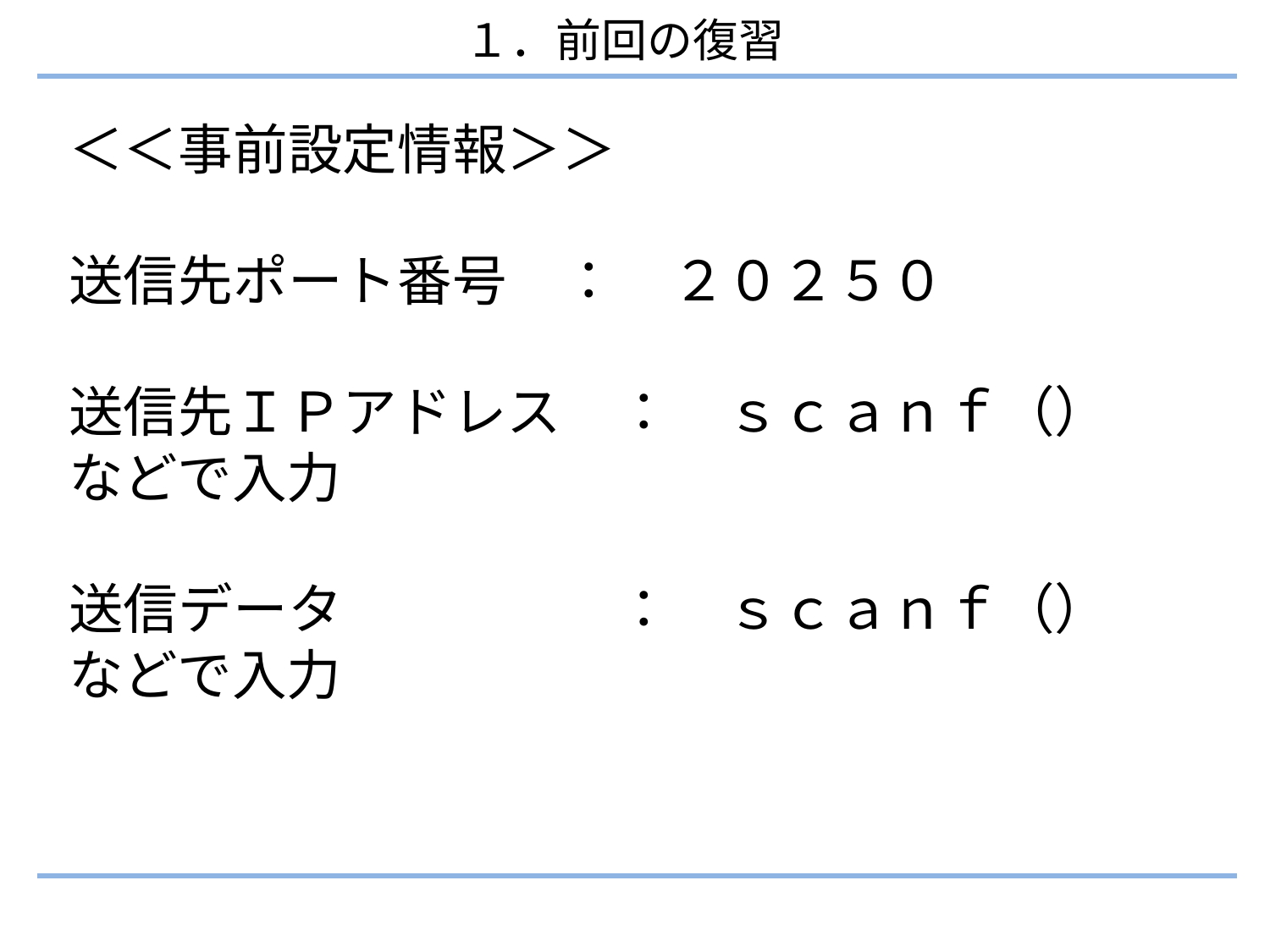

１．前回の復習
# ＜＜事前設定情報＞＞ 送信先ポート番号　：　２０２５０ 送信先ＩＰアドレス　：　ｓｃａｎｆ（）などで入力 送信データ　　　　　：　ｓｃａｎｆ（）などで入力